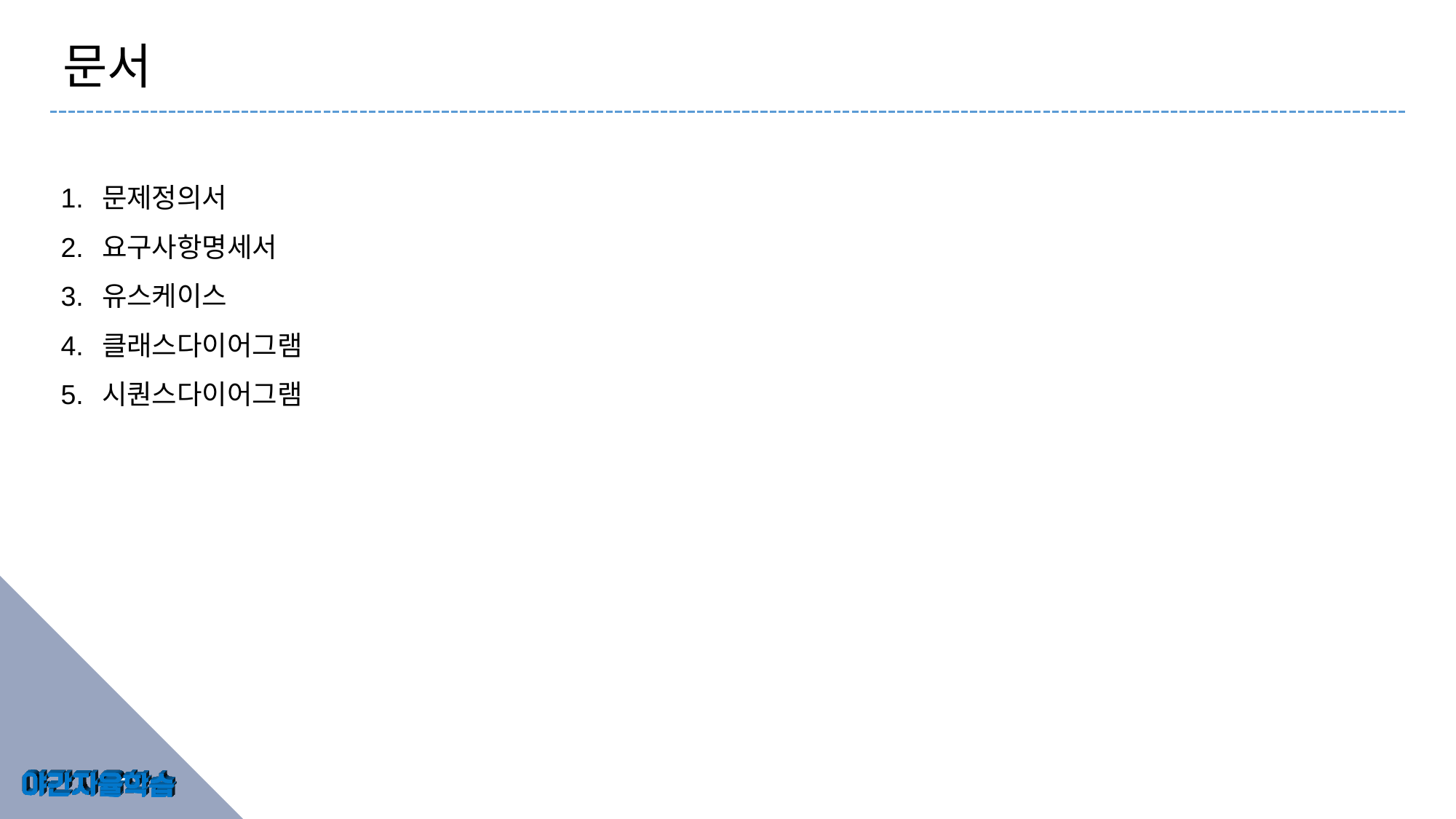

문서
문제정의서
요구사항명세서
유스케이스
클래스다이어그램
시퀀스다이어그램